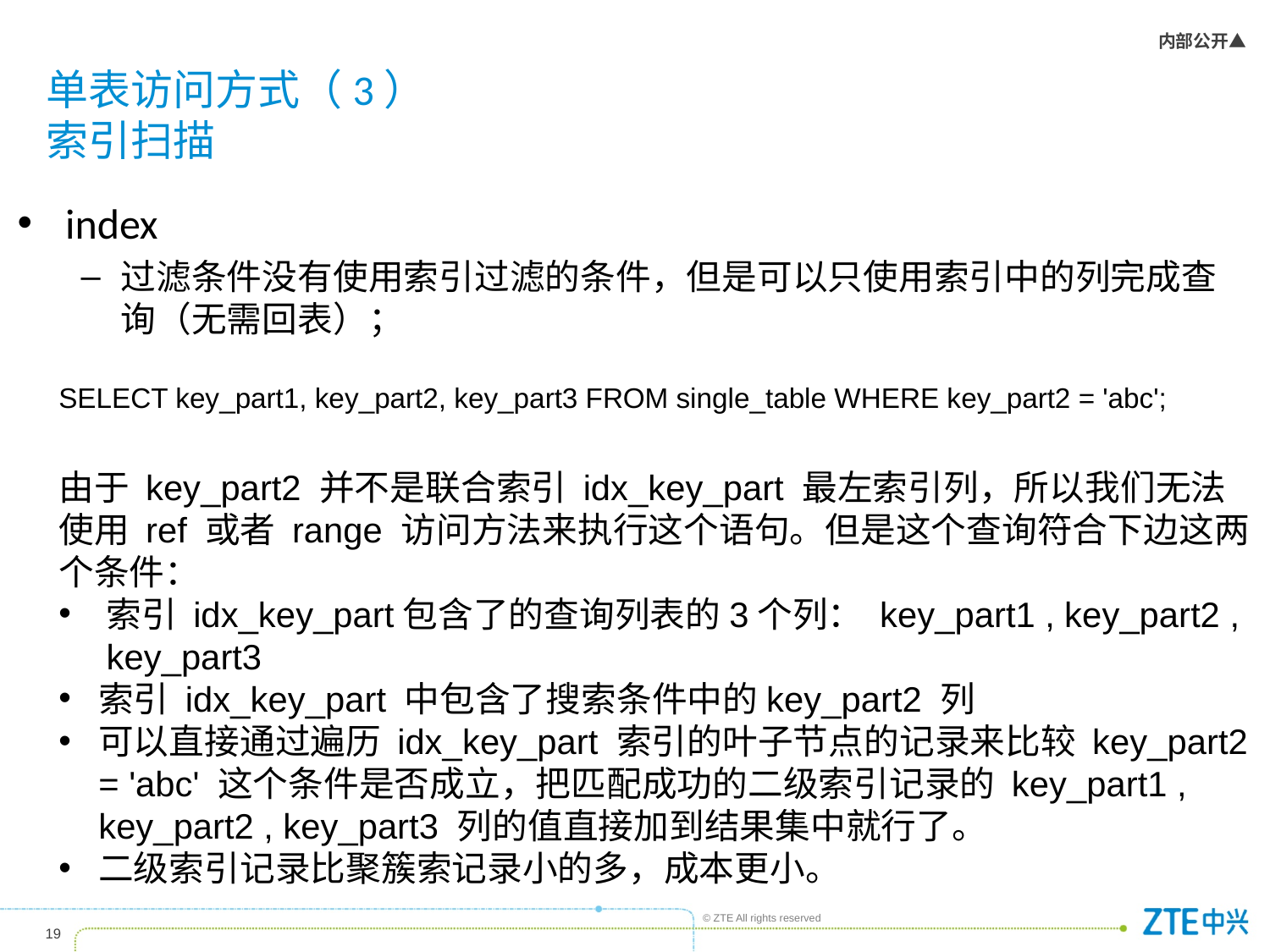

# 单表访问方式（3） 索引扫描
index
过滤条件没有使用索引过滤的条件，但是可以只使用索引中的列完成查询（无需回表）；
SELECT key_part1, key_part2, key_part3 FROM single_table WHERE key_part2 = 'abc';
由于 key_part2 并不是联合索引 idx_key_part 最左索引列，所以我们无法使用 ref 或者 range 访问方法来执行这个语句。但是这个查询符合下边这两个条件：
索引 idx_key_part包含了的查询列表的3个列： key_part1 , key_part2 , key_part3
索引 idx_key_part 中包含了搜索条件中的key_part2 列
可以直接通过遍历 idx_key_part 索引的叶子节点的记录来比较 key_part2 = 'abc' 这个条件是否成立，把匹配成功的二级索引记录的 key_part1 , key_part2 , key_part3 列的值直接加到结果集中就行了。
二级索引记录比聚簇索记录小的多，成本更小。